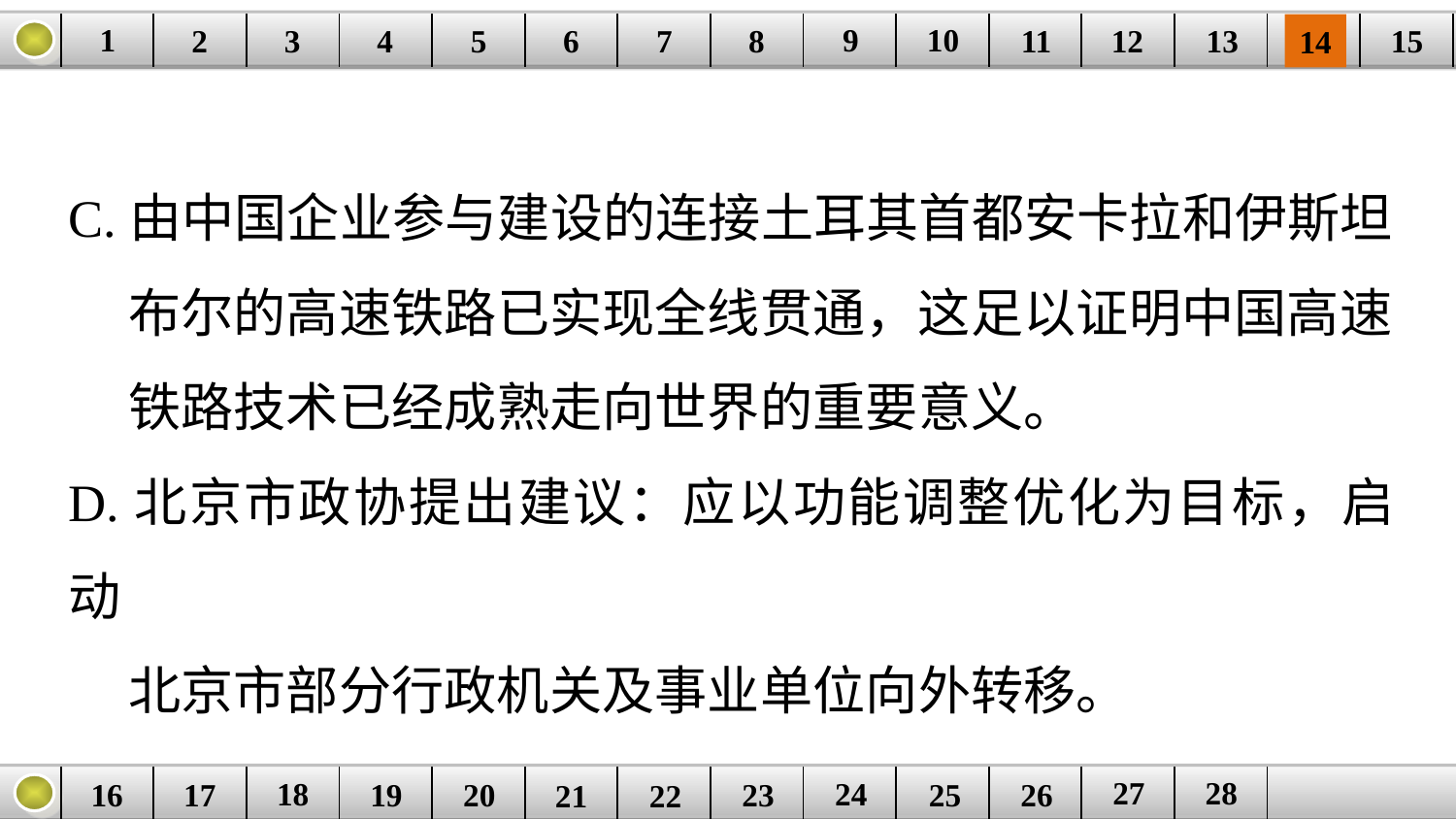

9
10
1
3
4
5
6
8
11
2
12
15
|  |  |  |  |  |  |  |  |  |  |  |  |  |  |  |
| --- | --- | --- | --- | --- | --- | --- | --- | --- | --- | --- | --- | --- | --- | --- |
7
13
14

C.由中国企业参与建设的连接土耳其首都安卡拉和伊斯坦
    布尔的高速铁路已实现全线贯通，这足以证明中国高速
    铁路技术已经成熟走向世界的重要意义。
D.北京市政协提出建议：应以功能调整优化为目标，启动
    北京市部分行政机关及事业单位向外转移。

27
28
18
24
16
25
26
|  |  |  |  |  |  |  |  |  |  |  |  |  |
| --- | --- | --- | --- | --- | --- | --- | --- | --- | --- | --- | --- | --- |
23
17
19
20
21
22